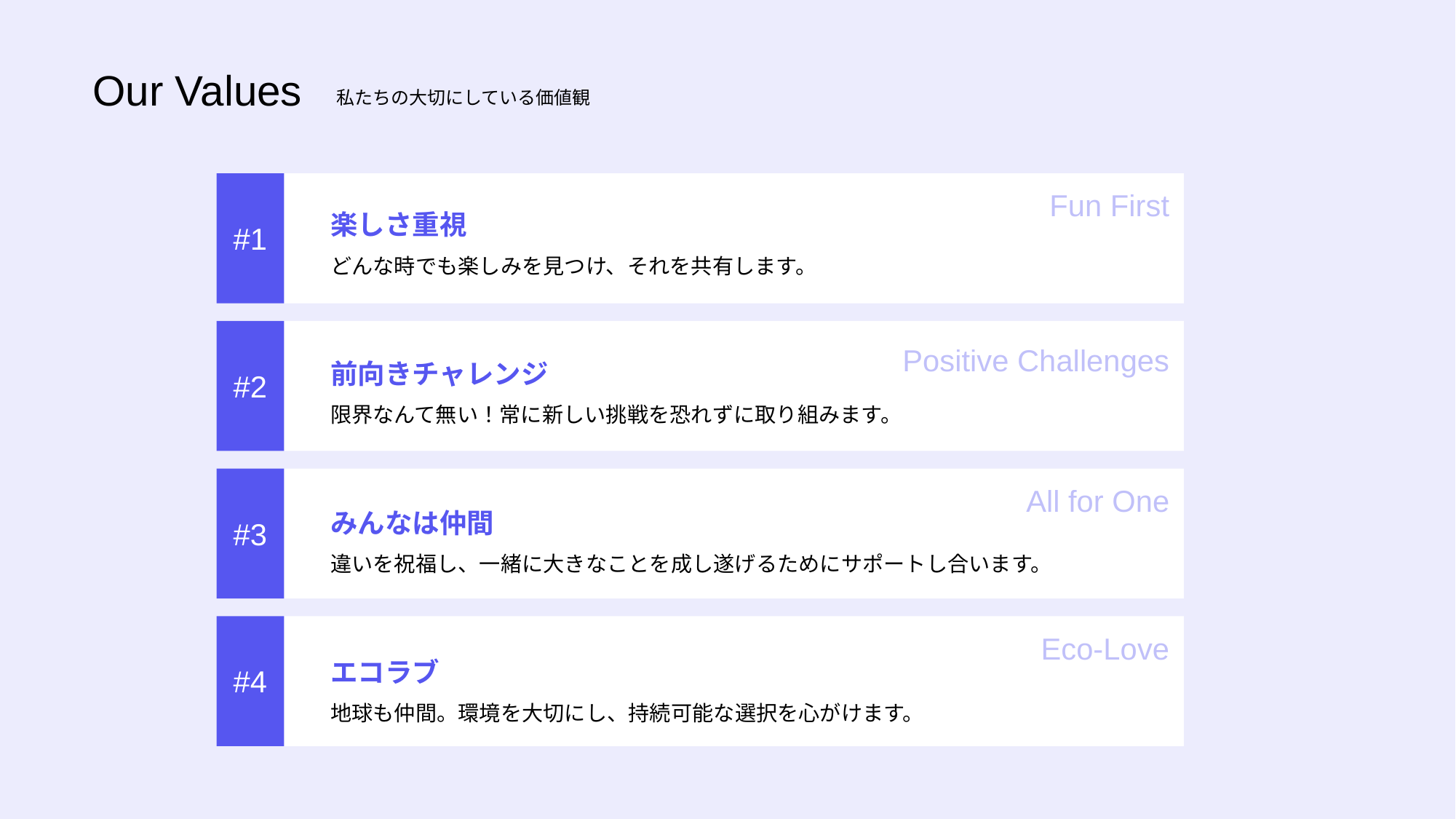

Our Values
私たちの大切にしている価値観

Fun First
楽しさ重視
#1
どんな時でも楽しみを見つけ、それを共有します。

Positive Challenges
前向きチャレンジ
#2
限界なんて無い！常に新しい挑戦を恐れずに取り組みます。

All for One
みんなは仲間
#3
違いを祝福し、一緒に大きなことを成し遂げるためにサポートし合います。

Eco-Love
エコラブ
#4
地球も仲間。環境を大切にし、持続可能な選択を心がけます。